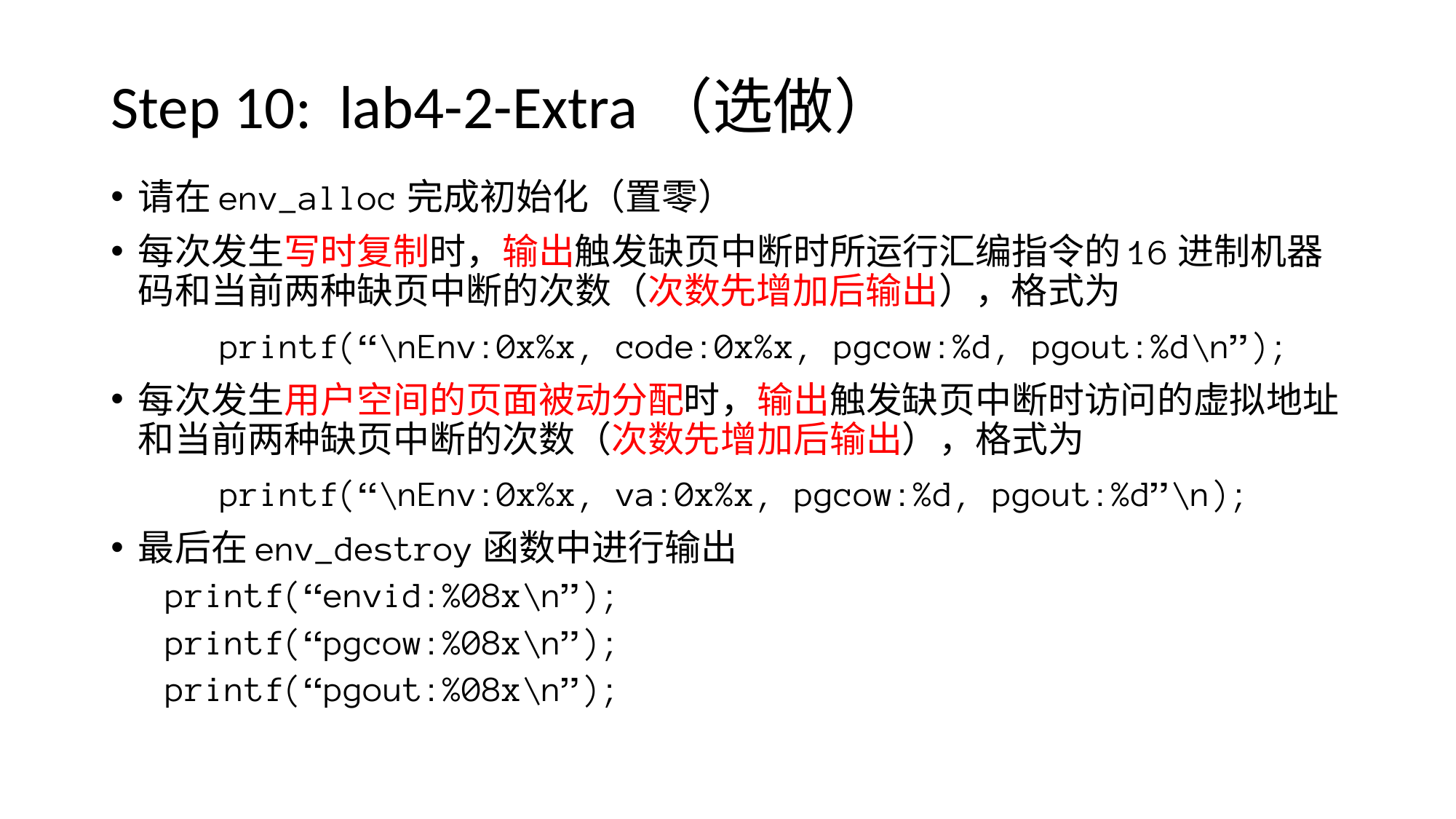

# Step 10:  lab4-2-Extra（选做）
请在env_alloc完成初始化（置零）
每次发生写时复制时，输出触发缺页中断时所运行汇编指令的16进制机器码和当前两种缺页中断的次数（次数先增加后输出），格式为
	printf(“\nEnv:0x%x, code:0x%x, pgcow:%d, pgout:%d\n”);
每次发生用户空间的页面被动分配时，输出触发缺页中断时访问的虚拟地址和当前两种缺页中断的次数（次数先增加后输出），格式为
	printf(“\nEnv:0x%x, va:0x%x, pgcow:%d, pgout:%d”\n);
最后在env_destroy函数中进行输出
printf(“envid:%08x\n”);
printf(“pgcow:%08x\n”);
printf(“pgout:%08x\n”);